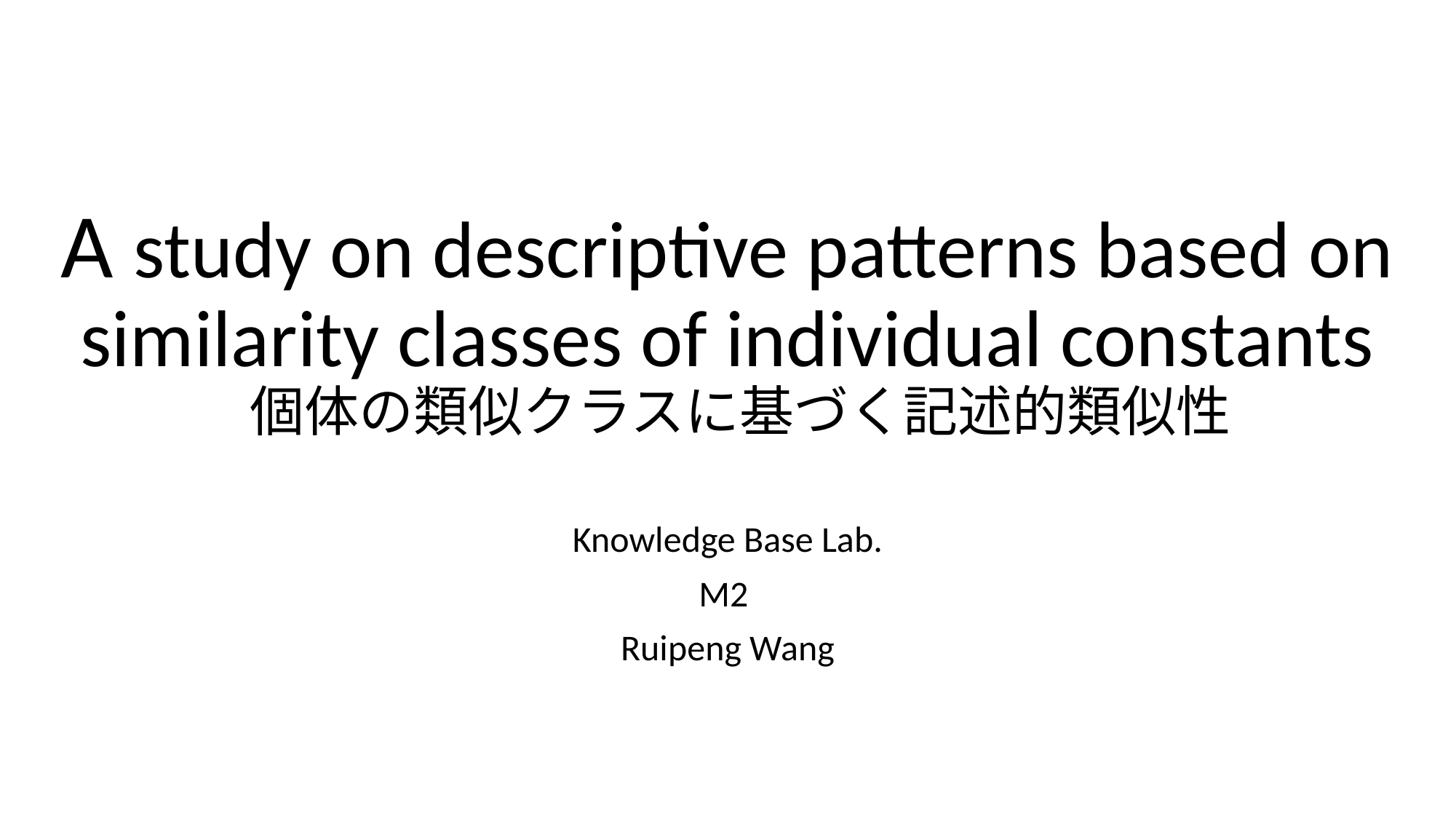

# A study on descriptive patterns based on similarity classes of individual constants 個体の類似クラスに基づく記述的類似性
Knowledge Base Lab.
M2
Ruipeng Wang